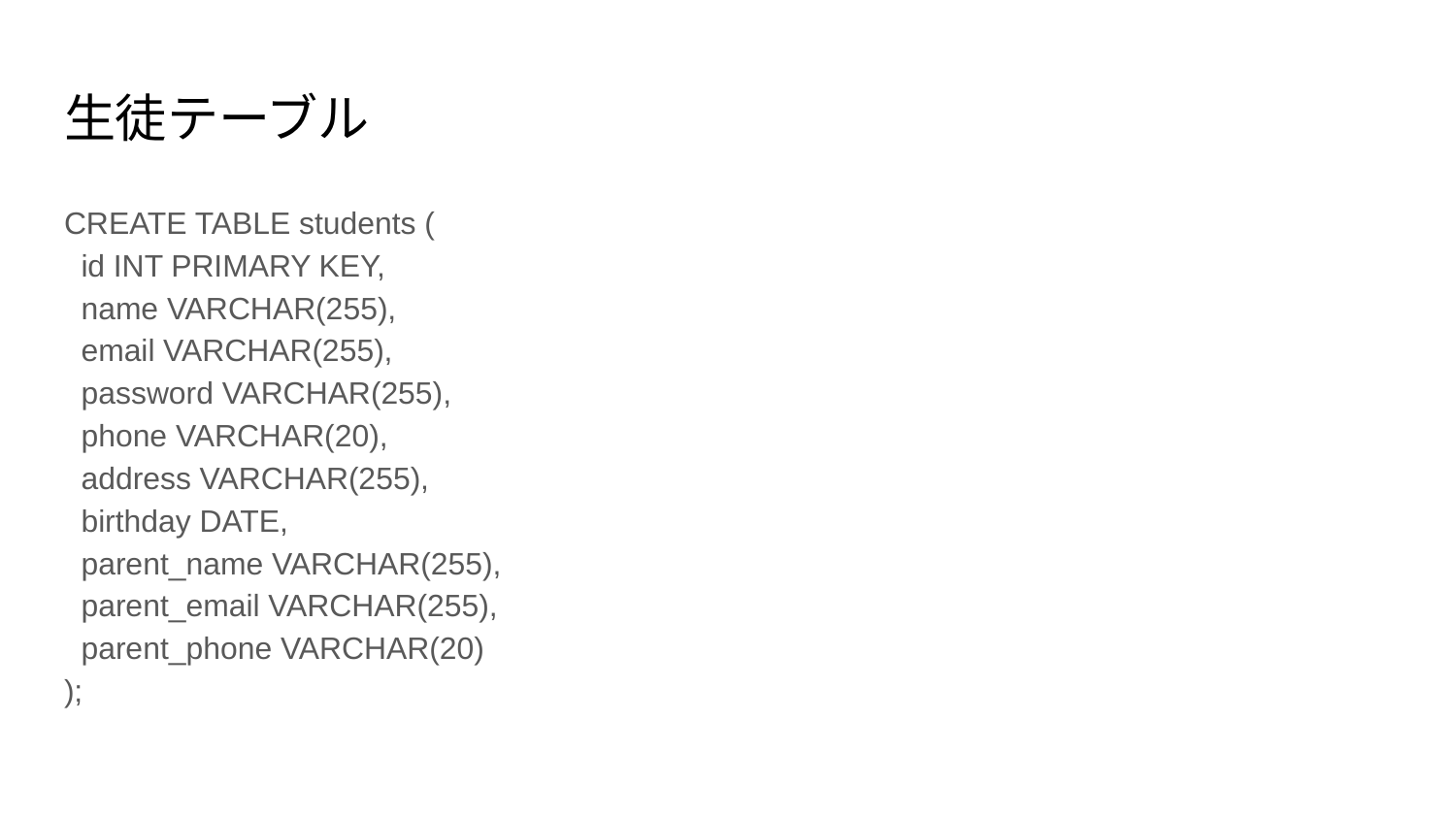

# 生徒テーブル
CREATE TABLE students (
  id INT PRIMARY KEY,
  name VARCHAR(255),
  email VARCHAR(255),
  password VARCHAR(255),
  phone VARCHAR(20),
  address VARCHAR(255),
  birthday DATE,
  parent_name VARCHAR(255),
  parent_email VARCHAR(255),
  parent_phone VARCHAR(20)
);